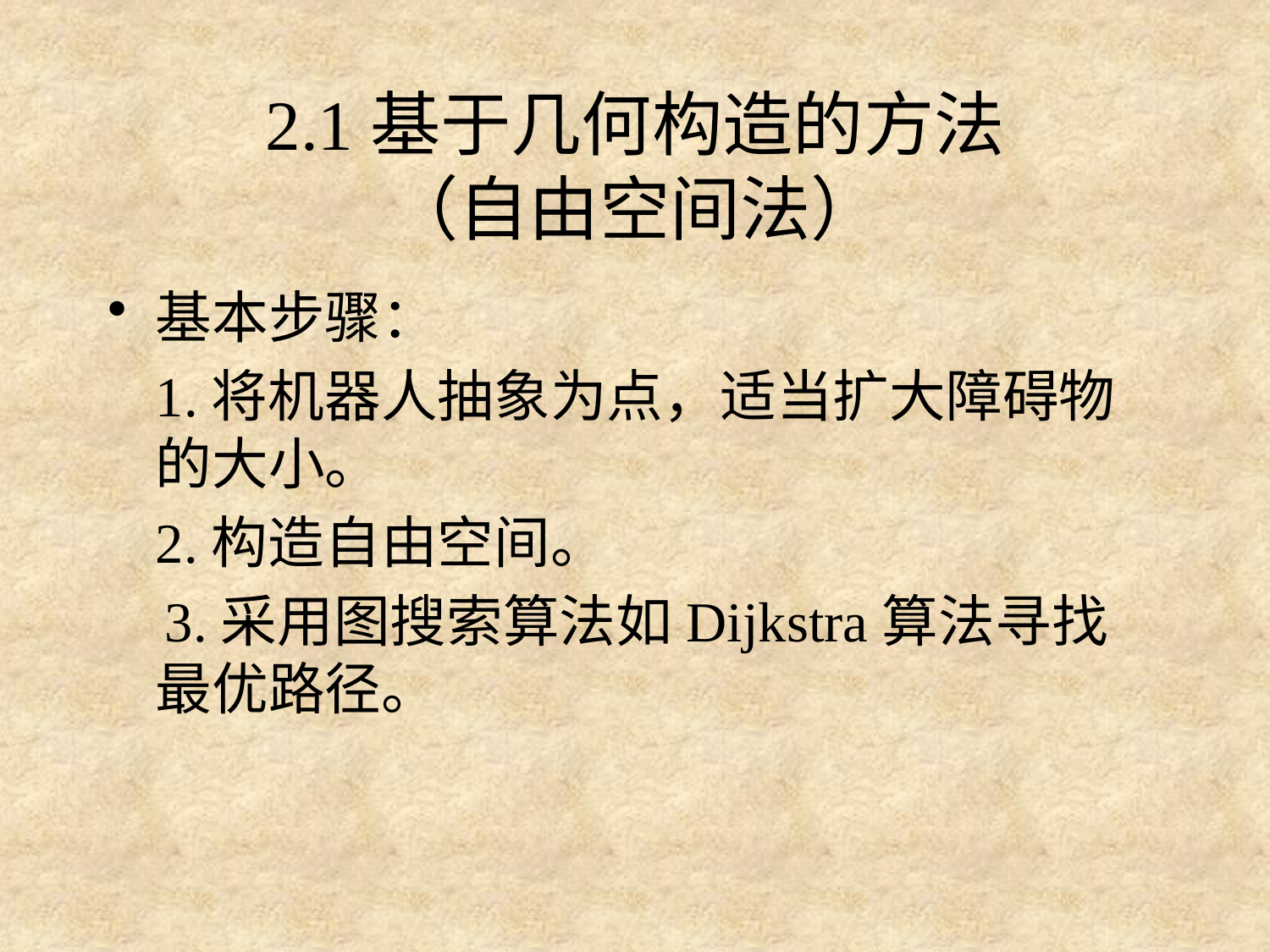

# 2.1基于几何构造的方法 （自由空间法）
基本步骤：
	1.将机器人抽象为点，适当扩大障碍物的大小。
	2.构造自由空间。
    3.采用图搜索算法如Dijkstra算法寻找最优路径。